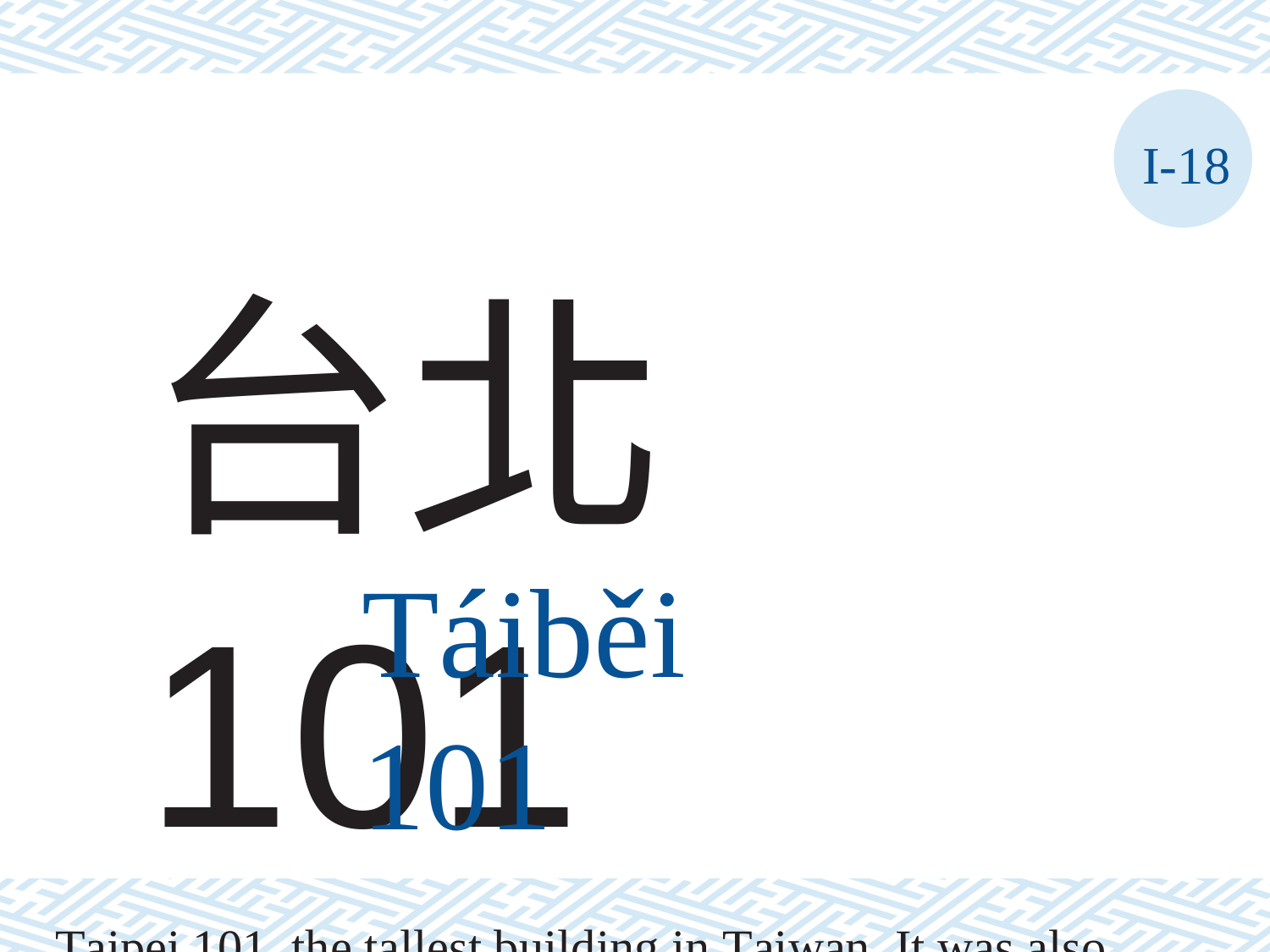

I-18
台北 101
Táiběi	101

Taipei 101, the tallest building in Taiwan. It was also the tallest building in the world from 2004 to 2010.